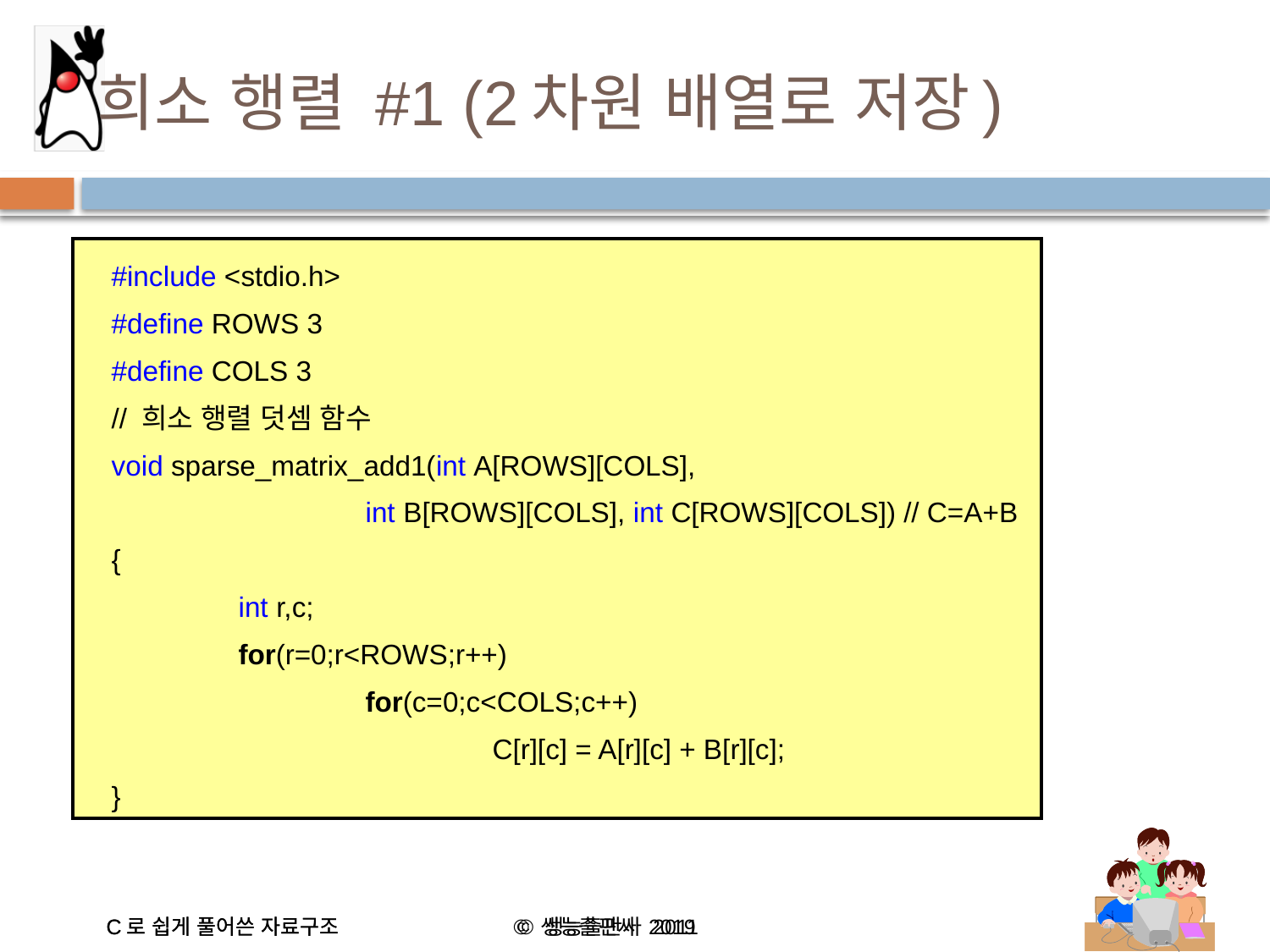

# 희소 행렬 #1 (2차원 배열로 저장)
#include <stdio.h>
#define ROWS 3
#define COLS 3
// 희소 행렬 덧셈 함수
void sparse_matrix_add1(int A[ROWS][COLS],
		int B[ROWS][COLS], int C[ROWS][COLS]) // C=A+B
{
	int r,c;
	for(r=0;r<ROWS;r++)
		for(c=0;c<COLS;c++)
			C[r][c] = A[r][c] + B[r][c];
}